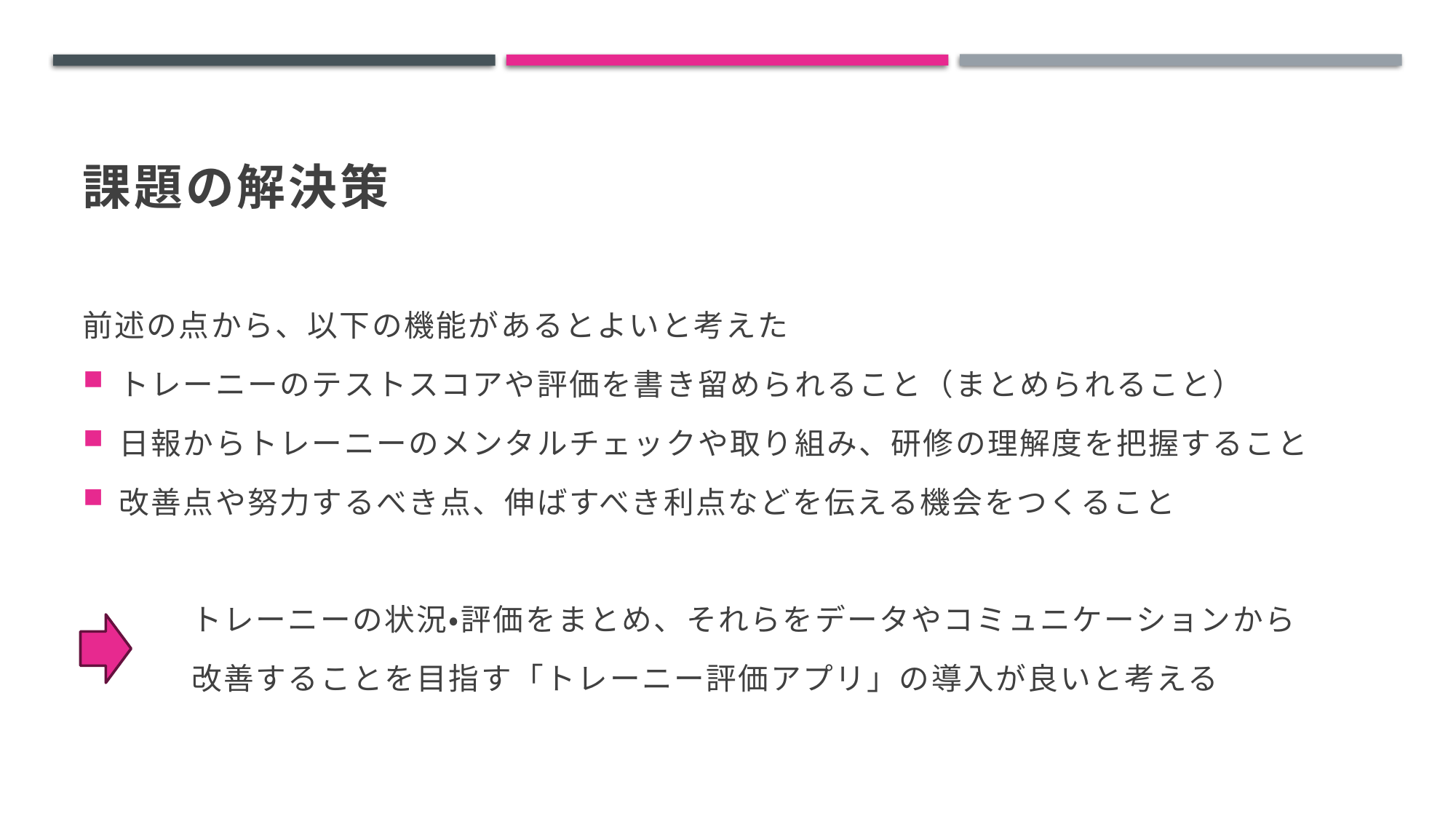

# 課題の解決策
前述の点から、以下の機能があるとよいと考えた
トレーニーのテストスコアや評価を書き留められること（まとめられること）
日報からトレーニーのメンタルチェックや取り組み、研修の理解度を把握すること
改善点や努力するべき点、伸ばすべき利点などを伝える機会をつくること

	トレーニーの状況・評価をまとめ、それらをデータやコミュニケーションから
	改善することを目指す「トレーニー評価アプリ」の導入が良いと考える